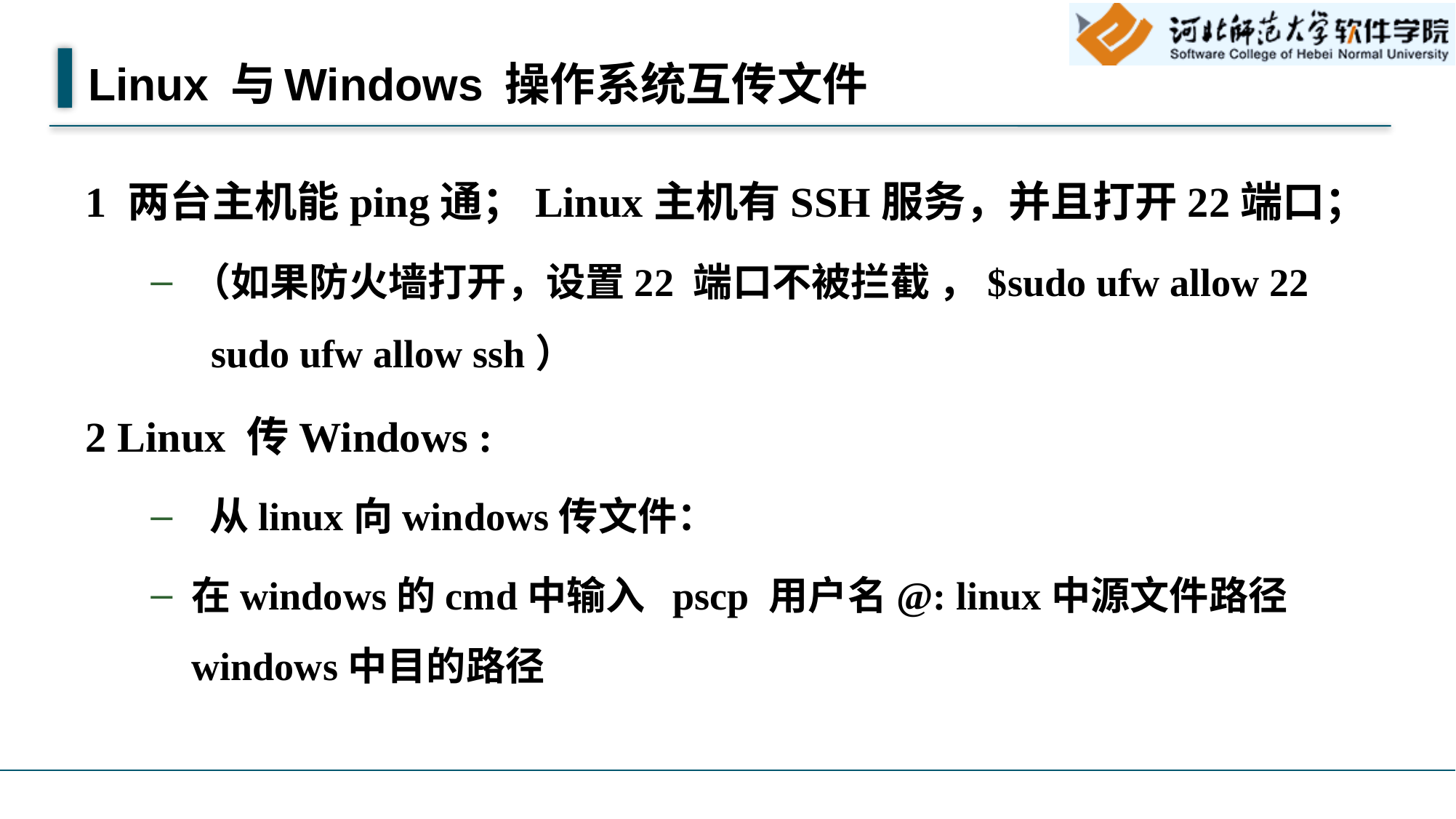

# Linux 与Windows 操作系统互传文件
1 两台主机能ping通；Linux主机有SSH服务，并且打开22端口；
（如果防火墙打开，设置22 端口不被拦截 ，$sudo ufw allow 22       sudo ufw allow ssh）
2 Linux 传Windows :
 从linux向windows传文件：
在windows的cmd中输入  pscp 用户名@: linux中源文件路径   windows中目的路径